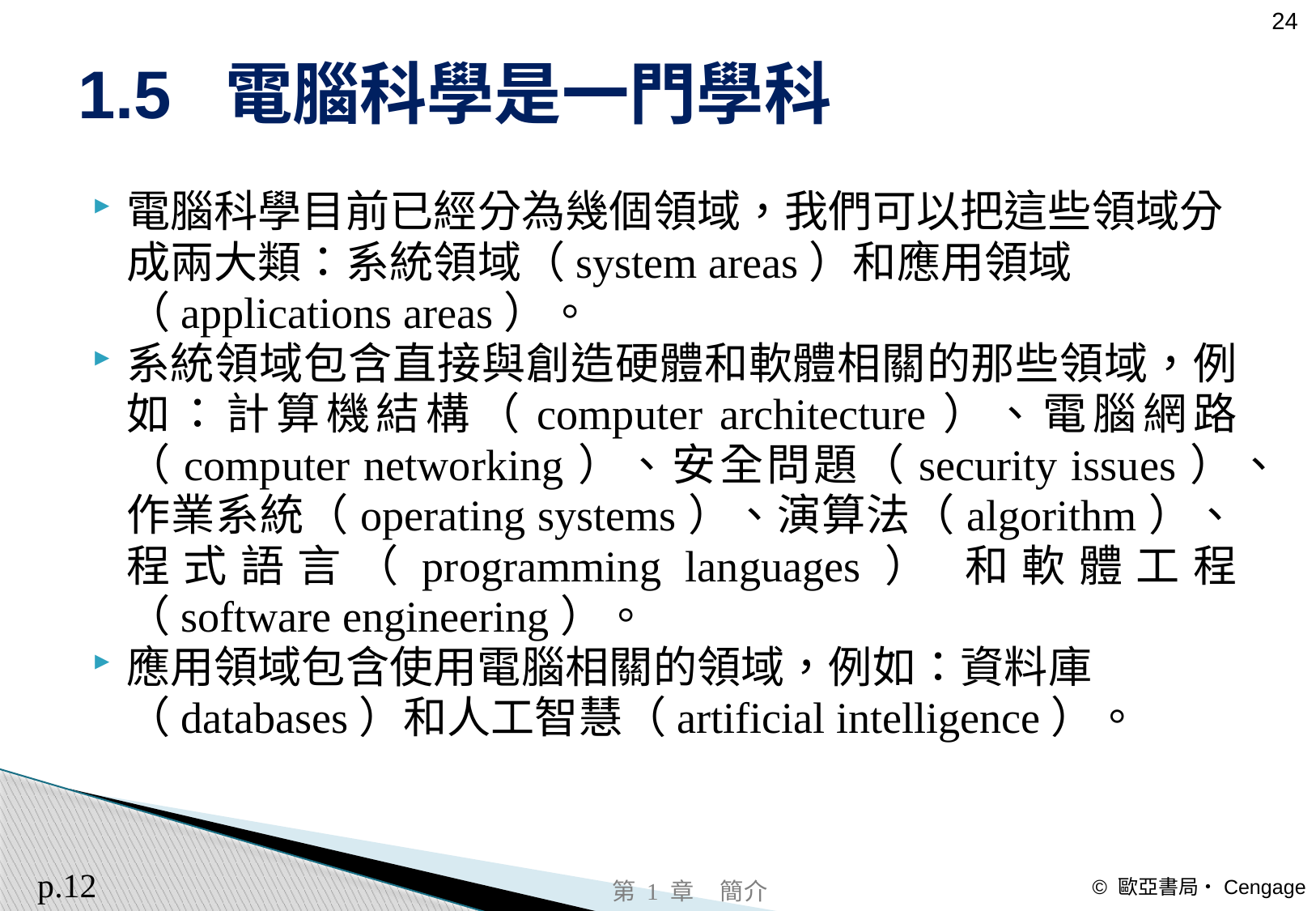

# 1.5  電腦科學是一門學科
電腦科學目前已經分為幾個領域，我們可以把這些領域分成兩大類：系統領域（system areas）和應用領域（applications areas）。
系統領域包含直接與創造硬體和軟體相關的那些領域，例如：計算機結構（computer architecture）、電腦網路（computer networking）、安全問題（security issues）、作業系統（operating systems）、演算法（algorithm）、程式語言（programming languages） 和軟體工程（software engineering）。
應用領域包含使用電腦相關的領域，例如：資料庫（databases）和人工智慧（artificial intelligence）。

   p.12